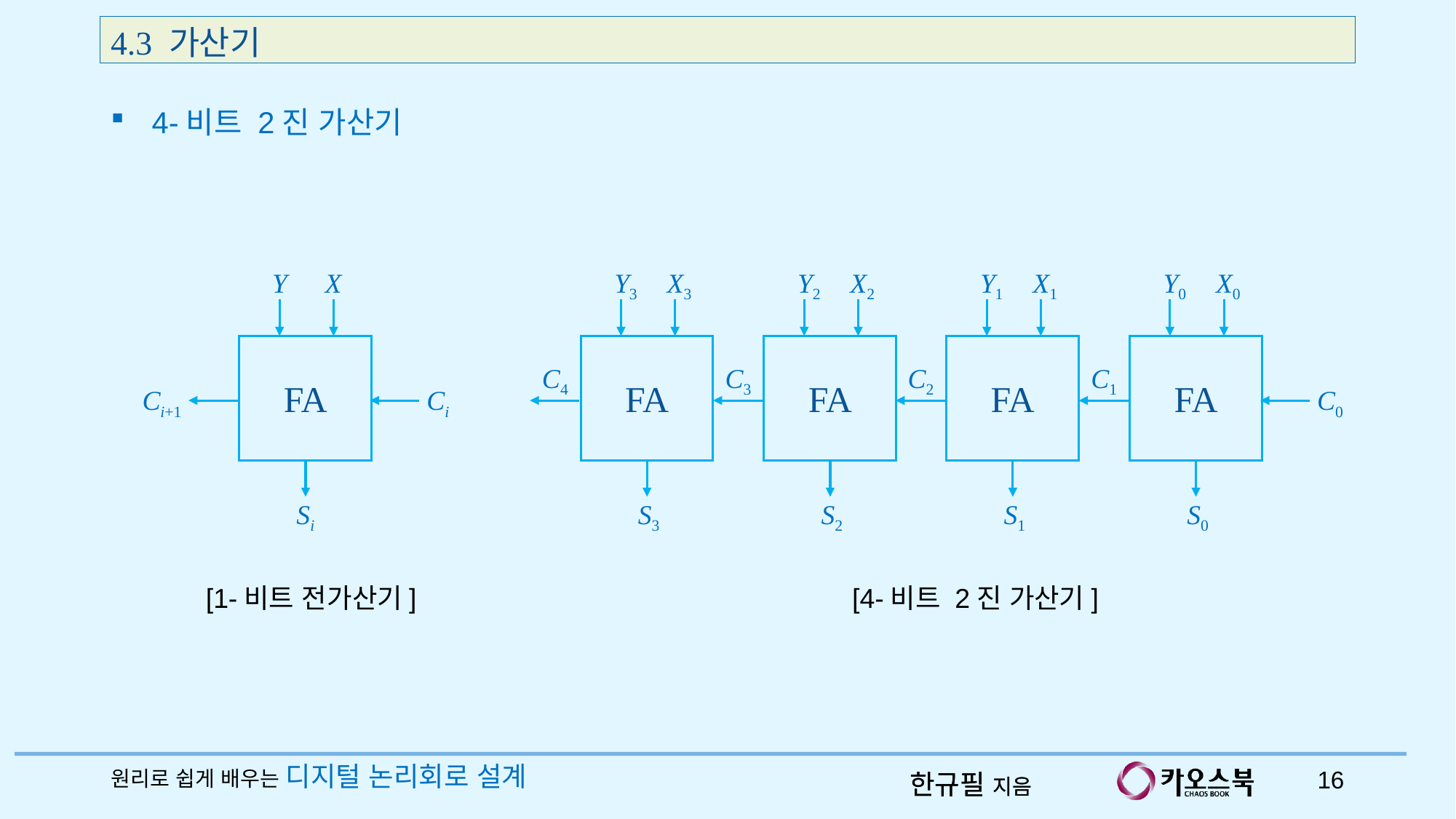

4.3 가산기
4-비트 2진 가산기
Y
Y3
Y2
Y1
Y0
X
X3
X2
X1
X0
FA
FA
FA
FA
FA
C4
C3
C2
C1
Ci
C0
Ci+1
Si
S3
S2
S1
S0
[1-비트 전가산기]
[4-비트 2진 가산기]
원리로 쉽게 배우는 디지털 논리회로 설계
16